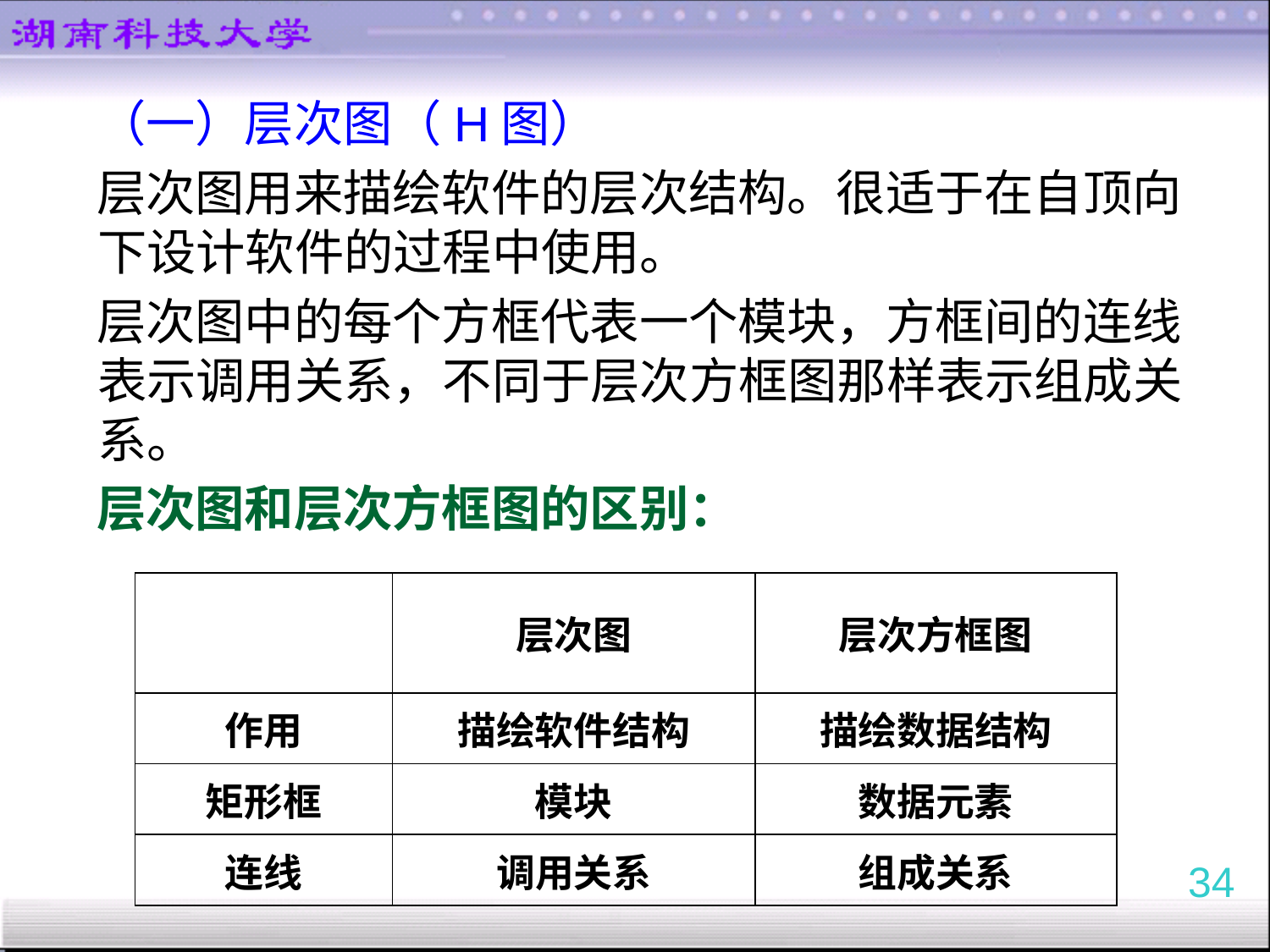

（一）层次图（H图）
层次图用来描绘软件的层次结构。很适于在自顶向下设计软件的过程中使用。
层次图中的每个方框代表一个模块，方框间的连线表示调用关系，不同于层次方框图那样表示组成关系。
层次图和层次方框图的区别：
|  | 层次图 | 层次方框图 |
| --- | --- | --- |
| 作用 | 描绘软件结构 | 描绘数据结构 |
| 矩形框 | 模块 | 数据元素 |
| 连线 | 调用关系 | 组成关系 |

34